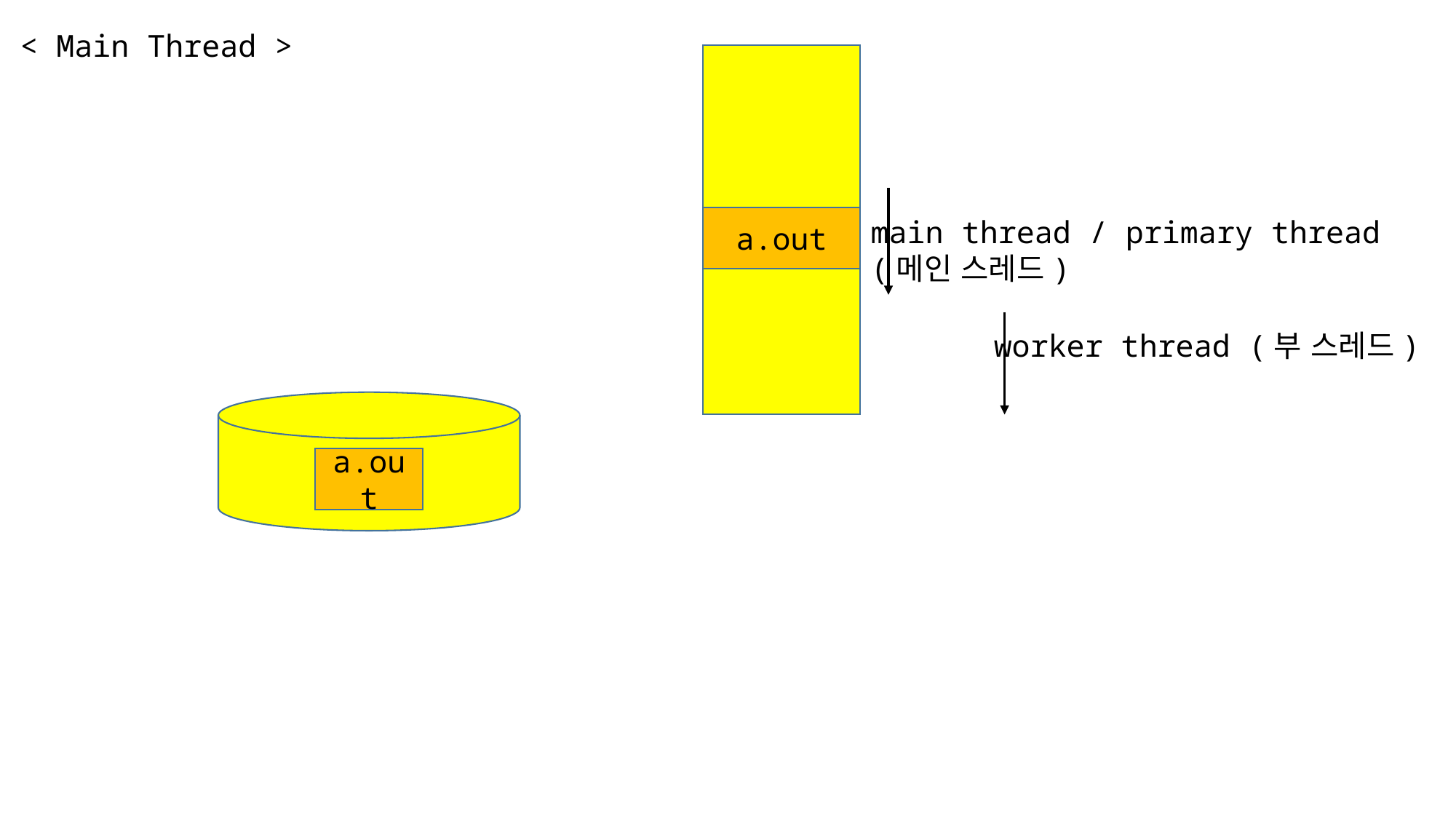

< Main Thread >

a.out
main thread / primary thread
(메인 스레드)
worker thread (부 스레드)

a.out